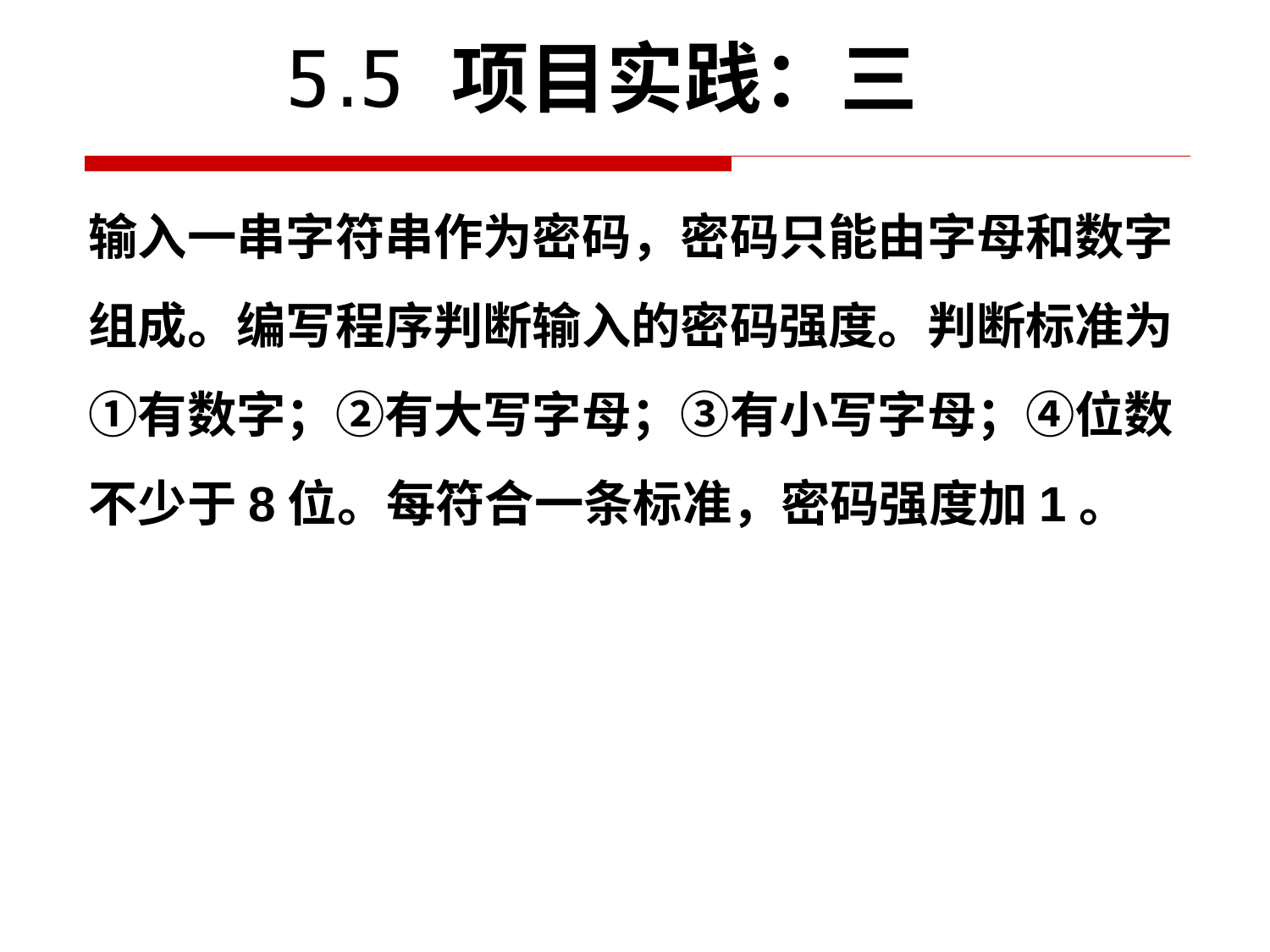

5.5 项目实践：三
输入一串字符串作为密码，密码只能由字母和数字组成。编写程序判断输入的密码强度。判断标准为①有数字；②有大写字母；③有小写字母；④位数不少于8位。每符合一条标准，密码强度加1。